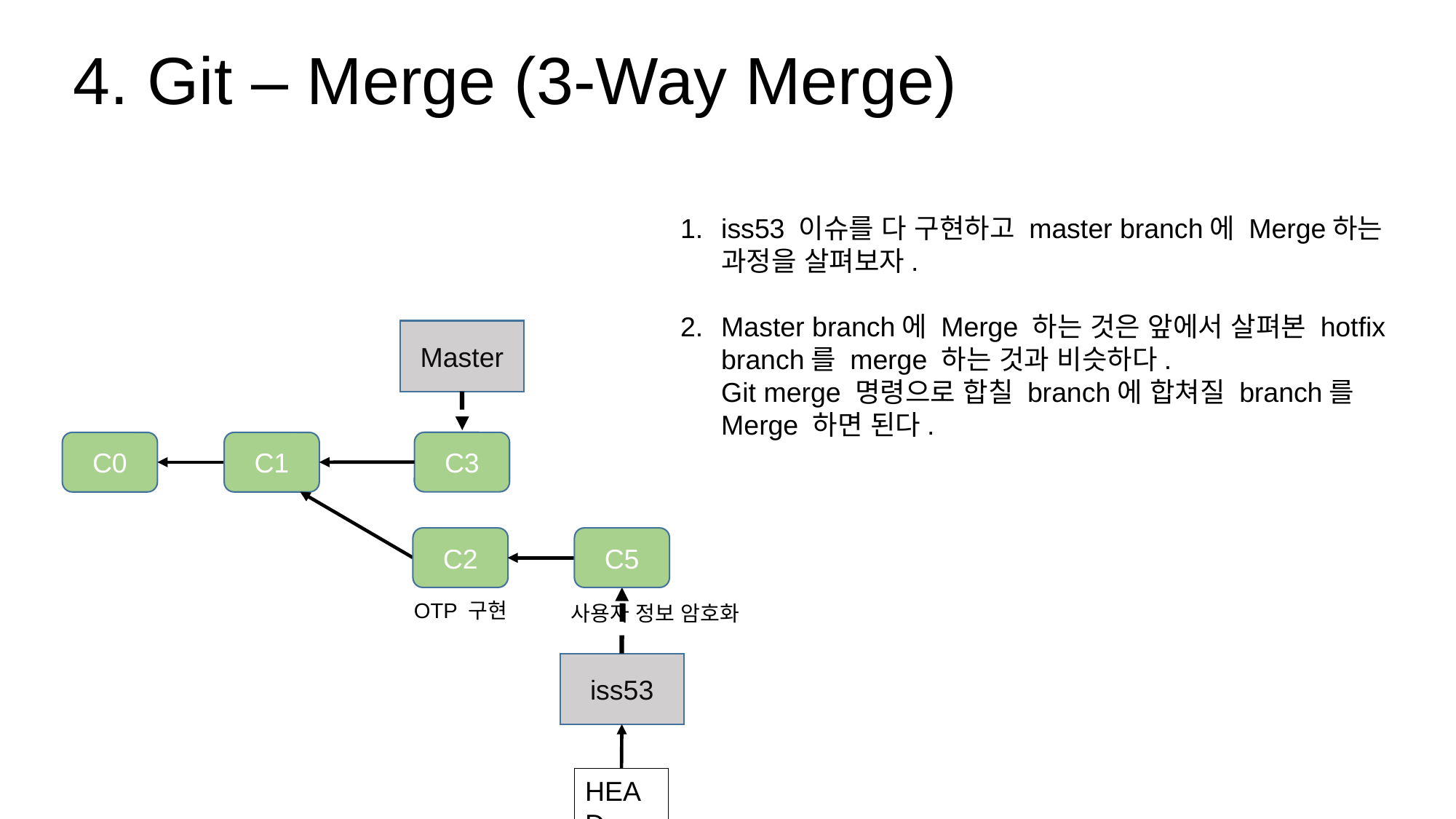

# 4. Git – Merge (3-Way Merge)
iss53 이슈를 다 구현하고 master branch에 Merge하는 과정을 살펴보자.

Master branch에 Merge 하는 것은 앞에서 살펴본 hotfix branch를 merge 하는 것과 비슷하다.
Git merge 명령으로 합칠 branch에 합쳐질 branch를 Merge 하면 된다.

Master
C3
C1
C0
C5
C2
OTP 구현
사용자 정보 암호화
iss53
HEAD